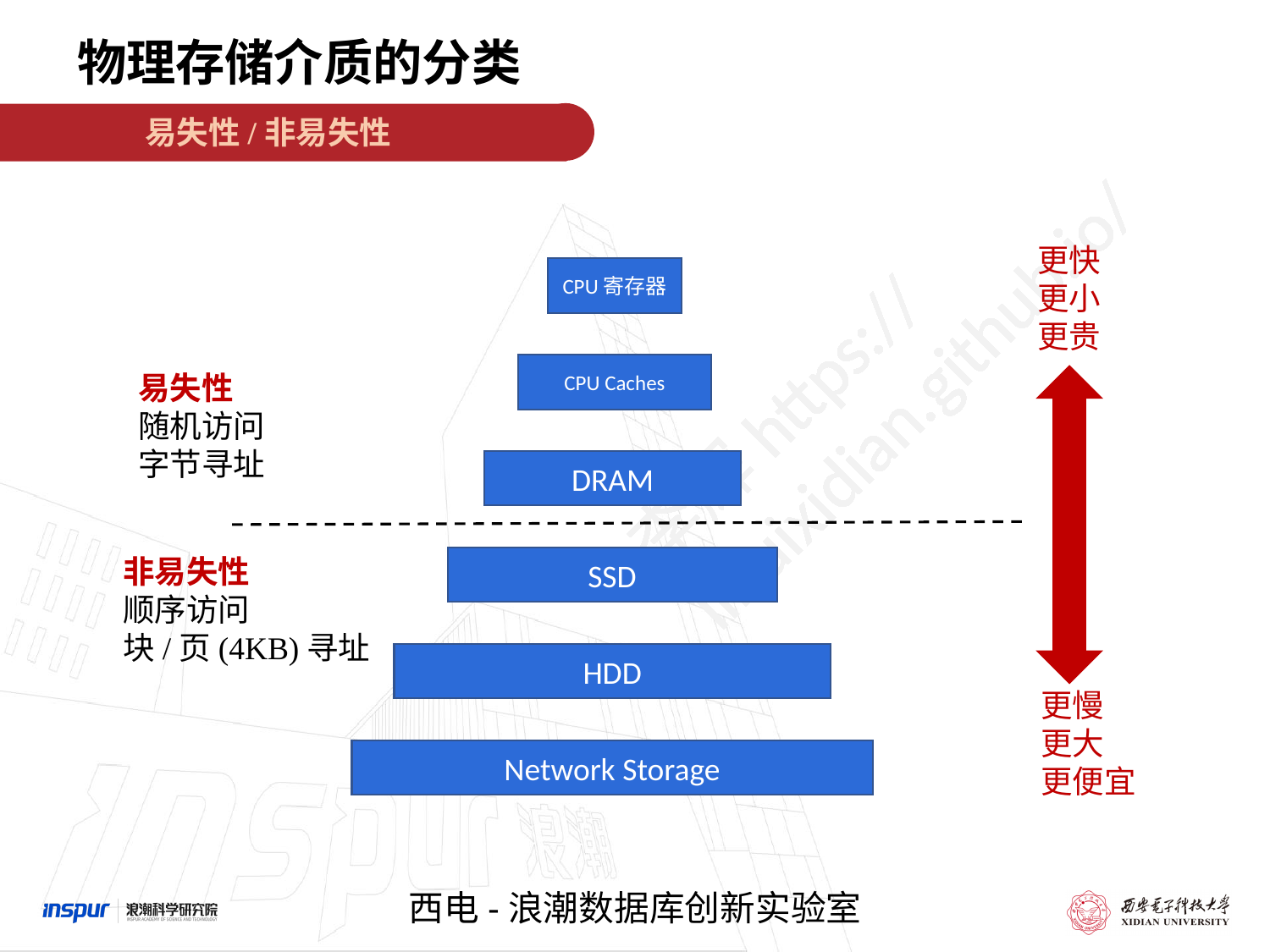

物理存储介质的分类

易失性/非易失性
更快
更小
更贵
CPU寄存器
CPU Caches
易失性
随机访问
字节寻址

DRAM
非易失性
顺序访问
块/页(4KB)寻址
SSD
HDD
更慢
更大
更便宜
Network Storage